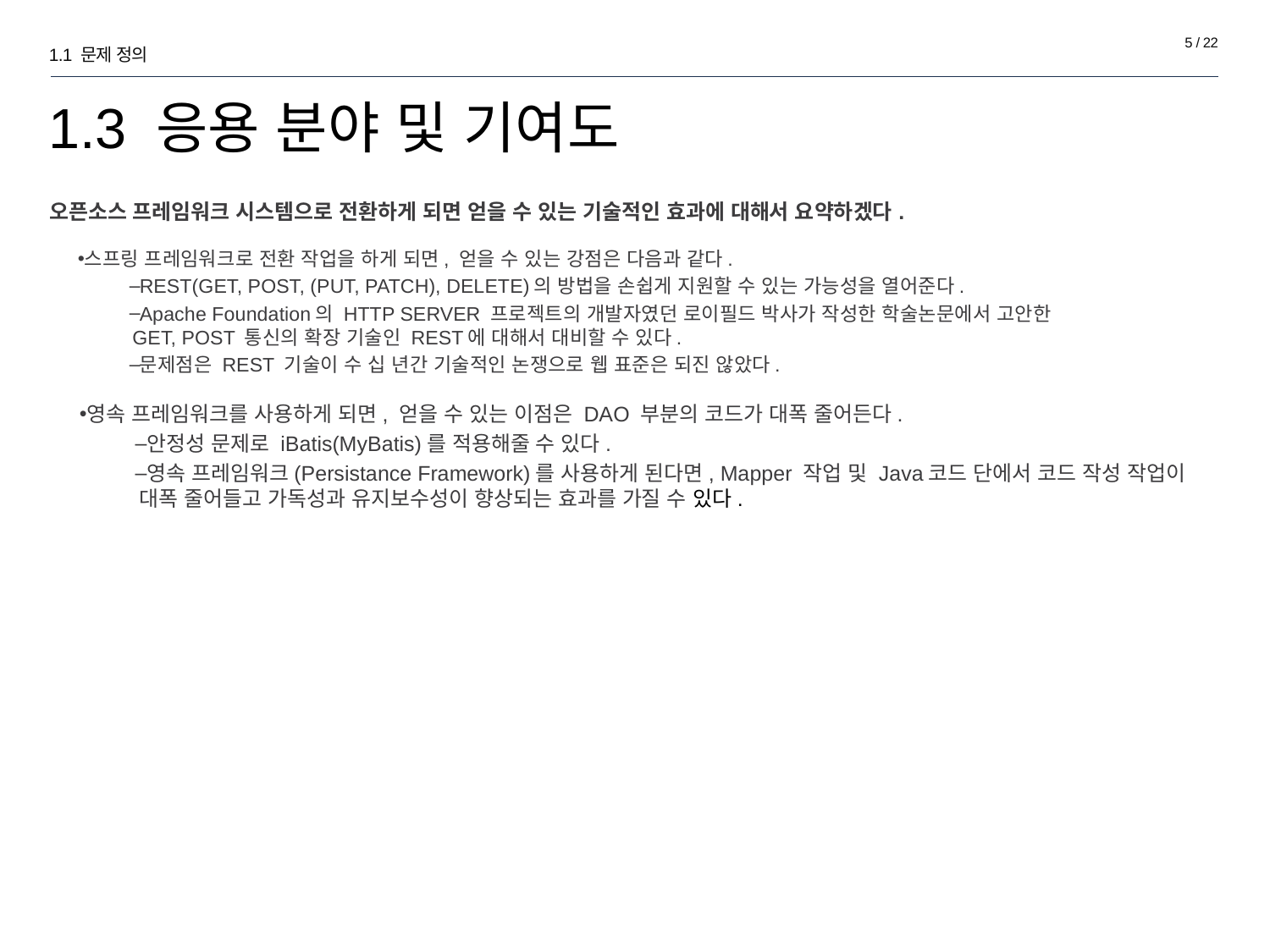

5 / 22
1.1 문제 정의
# 1.3 응용 분야 및 기여도
오픈소스 프레임워크 시스템으로 전환하게 되면 얻을 수 있는 기술적인 효과에 대해서 요약하겠다.
스프링 프레임워크로 전환 작업을 하게 되면, 얻을 수 있는 강점은 다음과 같다.
REST(GET, POST, (PUT, PATCH), DELETE)의 방법을 손쉽게 지원할 수 있는 가능성을 열어준다.
Apache Foundation의 HTTP SERVER 프로젝트의 개발자였던 로이필드 박사가 작성한 학술논문에서 고안한
    GET, POST 통신의 확장 기술인 REST에 대해서 대비할 수 있다.
문제점은 REST 기술이 수 십 년간 기술적인 논쟁으로 웹 표준은 되진 않았다.
영속 프레임워크를 사용하게 되면, 얻을 수 있는 이점은 DAO 부분의 코드가 대폭 줄어든다.
안정성 문제로 iBatis(MyBatis)를 적용해줄 수 있다.
영속 프레임워크(Persistance Framework)를 사용하게 된다면, Mapper 작업 및 Java코드 단에서 코드 작성 작업이
     대폭 줄어들고 가독성과 유지보수성이 향상되는 효과를 가질 수 있다.